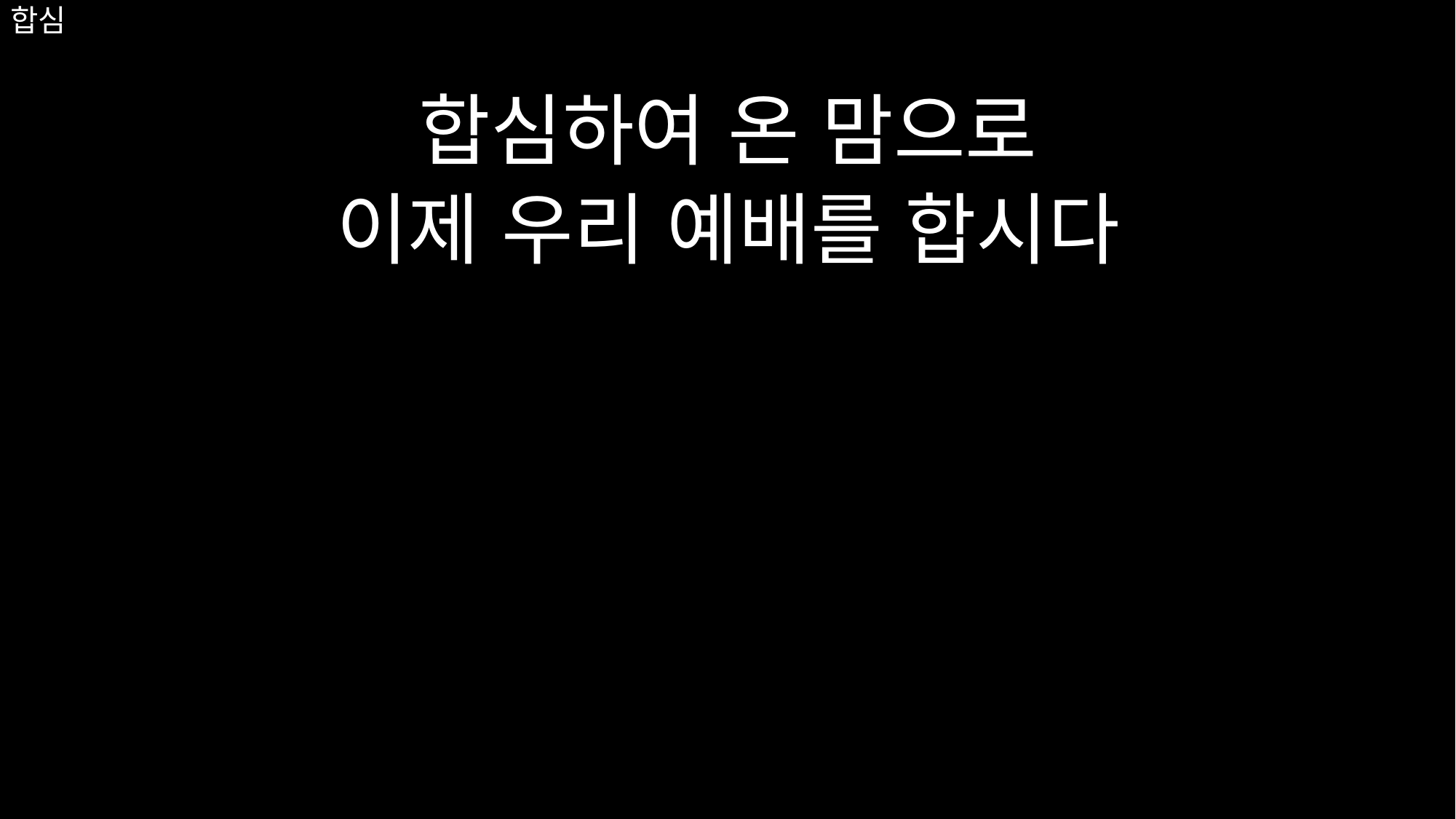

합심하여 온 맘으로
이제 우리 예배를 합시다

# 합심